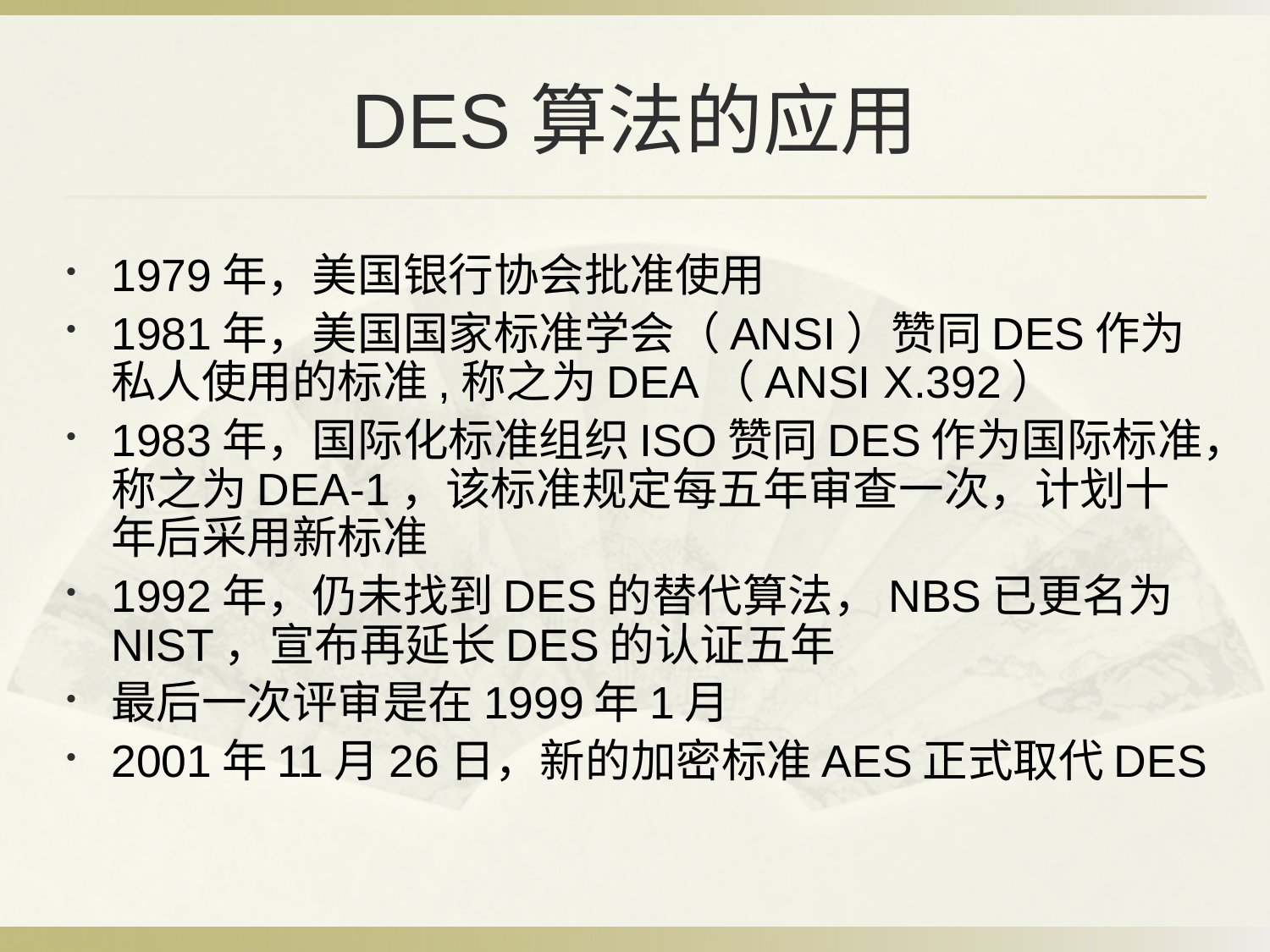

# DES算法的应用
1979年，美国银行协会批准使用
1981年，美国国家标准学会（ANSI）赞同DES作为私人使用的标准,称之为DEA（ANSI X.392）
1983年，国际化标准组织ISO赞同DES作为国际标准，称之为DEA-1，该标准规定每五年审查一次，计划十年后采用新标准
1992年，仍未找到DES的替代算法，NBS已更名为NIST，宣布再延长DES的认证五年
最后一次评审是在1999年1月
2001年11月26日，新的加密标准AES正式取代DES